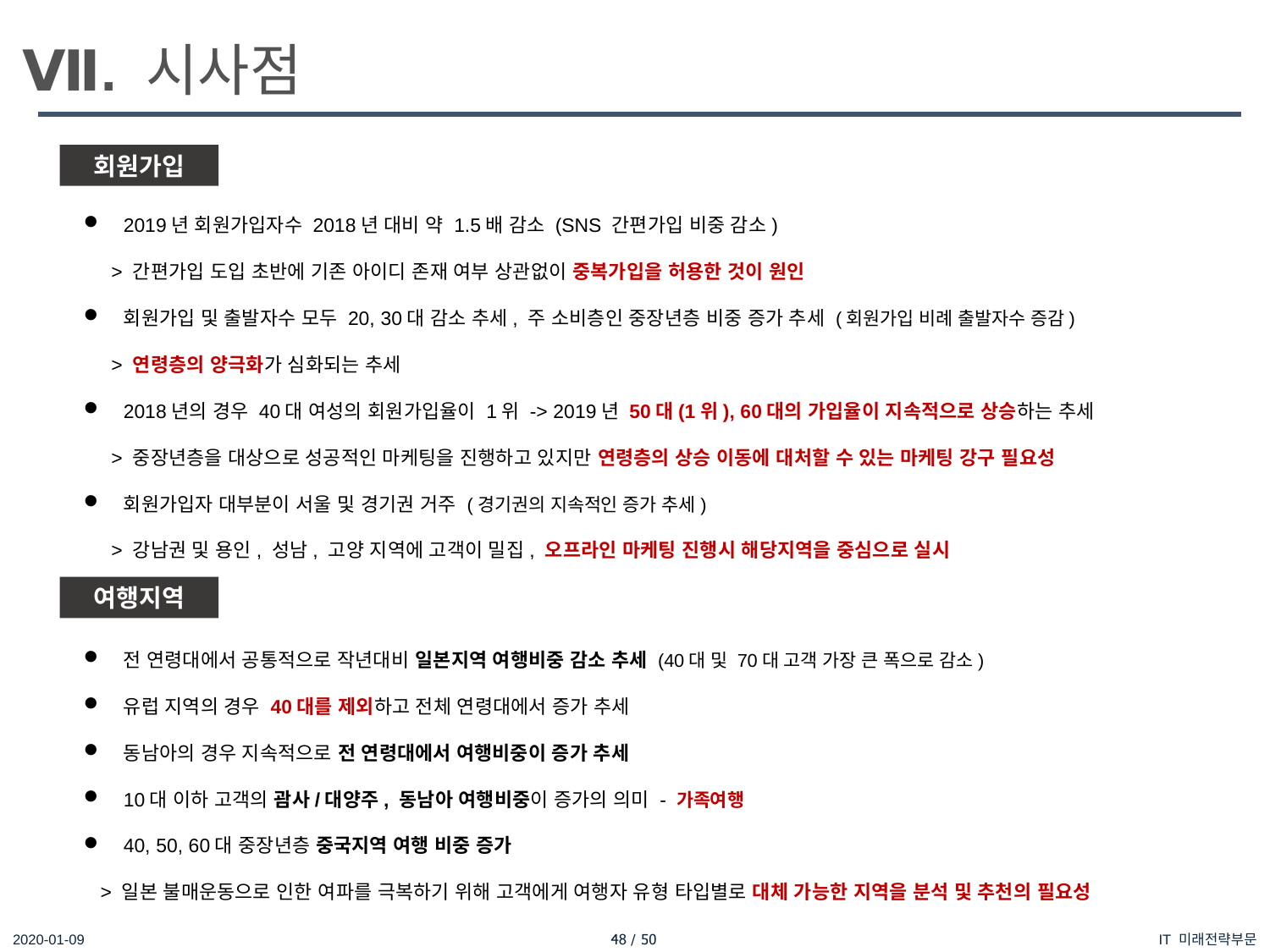

Ⅶ. 시사점
회원가입
2019년 회원가입자수 2018년 대비 약 1.5배 감소 (SNS 간편가입 비중 감소)
     > 간편가입 도입 초반에 기존 아이디 존재 여부 상관없이 중복가입을 허용한 것이 원인
회원가입 및 출발자수 모두 20, 30대 감소 추세, 주 소비층인 중장년층 비중 증가 추세 (회원가입 비례 출발자수 증감)
     > 연령층의 양극화가 심화되는 추세
2018년의 경우 40대 여성의 회원가입율이 1위 -> 2019년 50대(1위), 60대의 가입율이 지속적으로 상승하는 추세
     > 중장년층을 대상으로 성공적인 마케팅을 진행하고 있지만 연령층의 상승 이동에 대처할 수 있는 마케팅 강구 필요성
회원가입자 대부분이 서울 및 경기권 거주 (경기권의 지속적인 증가 추세)
     > 강남권 및 용인, 성남, 고양 지역에 고객이 밀집, 오프라인 마케팅 진행시 해당지역을 중심으로 실시

여행지역
전 연령대에서 공통적으로 작년대비 일본지역 여행비중 감소 추세 (40대 및 70대 고객 가장 큰 폭으로 감소)
유럽 지역의 경우 40대를 제외하고 전체 연령대에서 증가 추세
동남아의 경우 지속적으로 전 연령대에서 여행비중이 증가 추세
10대 이하 고객의 괌사/대양주, 동남아 여행비중이 증가의 의미 - 가족여행
40, 50, 60대 중장년층 중국지역 여행 비중 증가
   > 일본 불매운동으로 인한 여파를 극복하기 위해 고객에게 여행자 유형 타입별로 대체 가능한 지역을 분석 및 추천의 필요성
IT 미래전략부문
48 / 50
2020-01-09